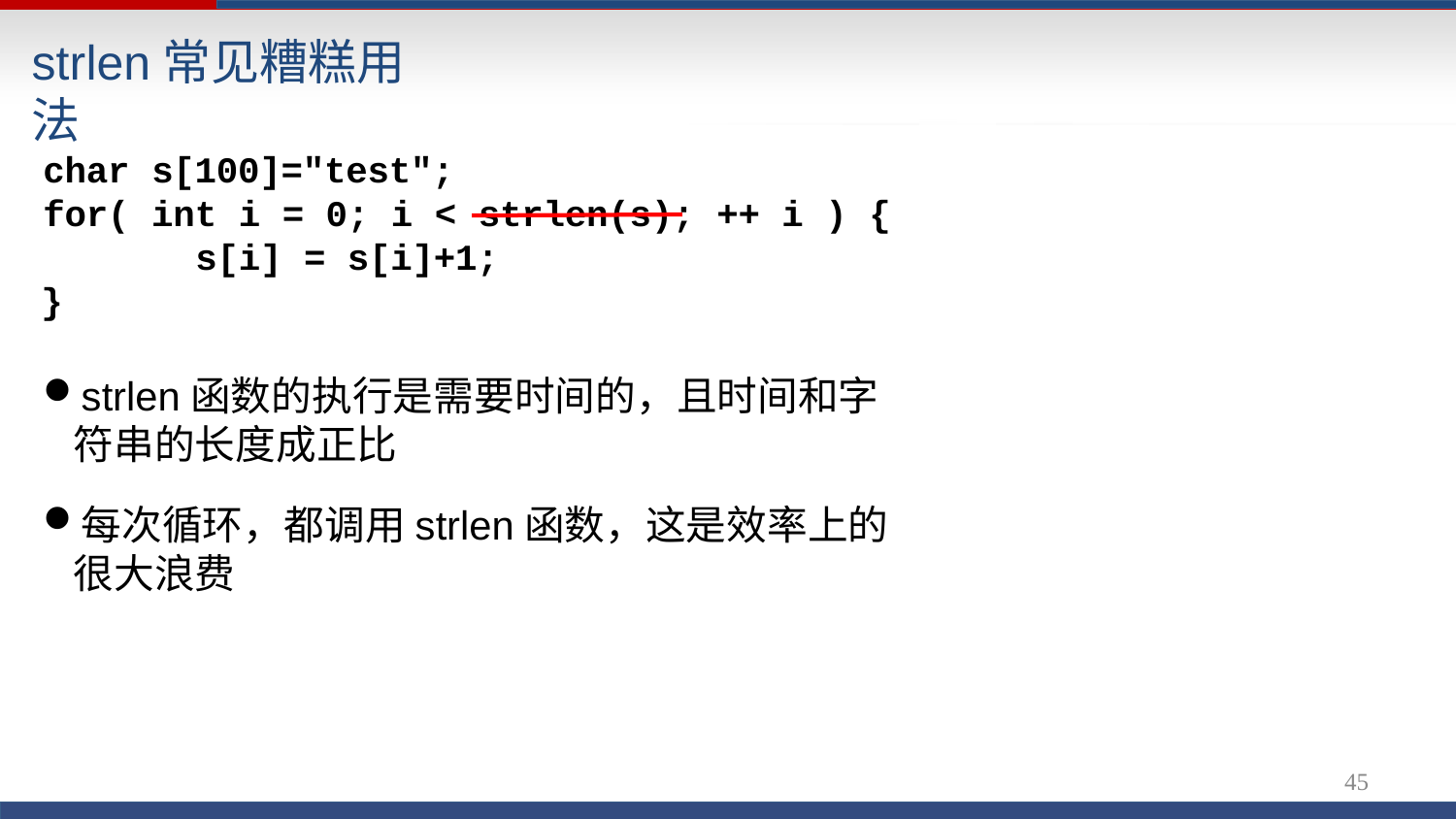

# strlen常见糟糕用法
char s[100]="test";
for( int i = 0; i < strlen(s); ++ i ) {  s[i] = s[i]+1;
}

strlen函数的执行是需要时间的，且时间和字符串的长度成正比

每次循环，都调用strlen函数，这是效率上的很大浪费

45